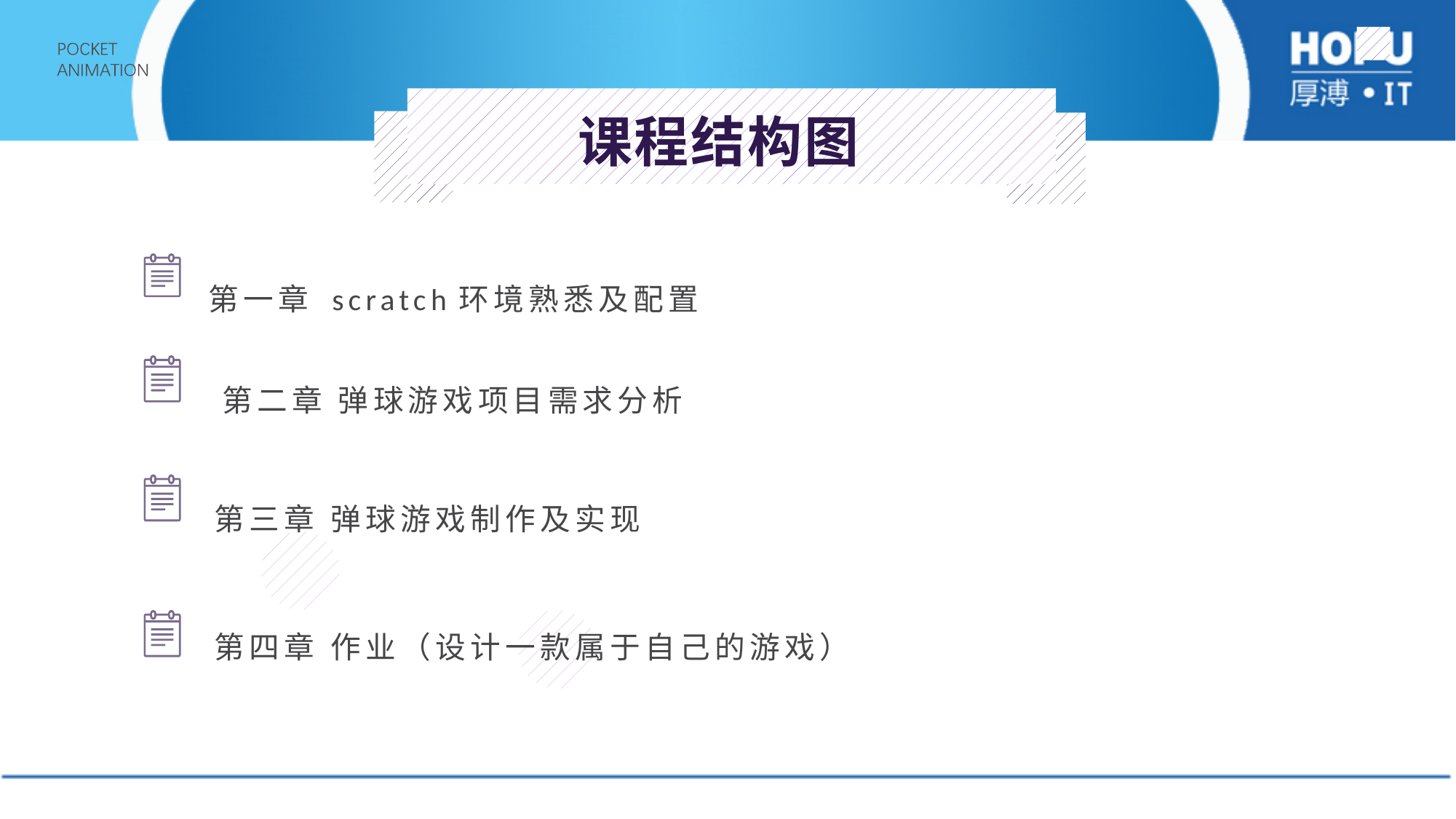

课程结构图

第一章 scratch环境熟悉及配置

第二章 弹球游戏项目需求分析

第三章 弹球游戏制作及实现

第四章 作业（设计一款属于自己的游戏）